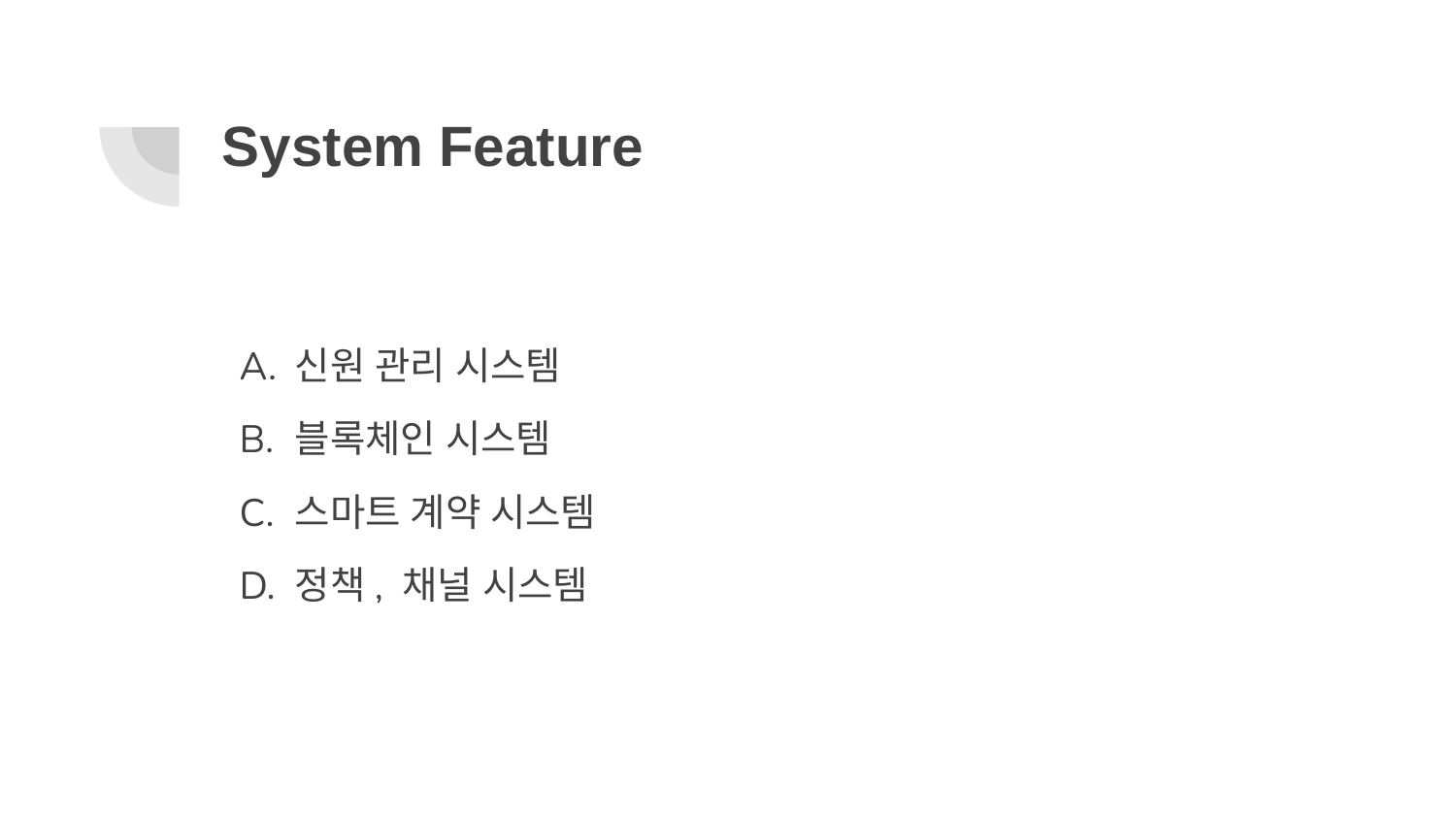

# System Feature
신원 관리 시스템
블록체인 시스템
스마트 계약 시스템
정책, 채널 시스템